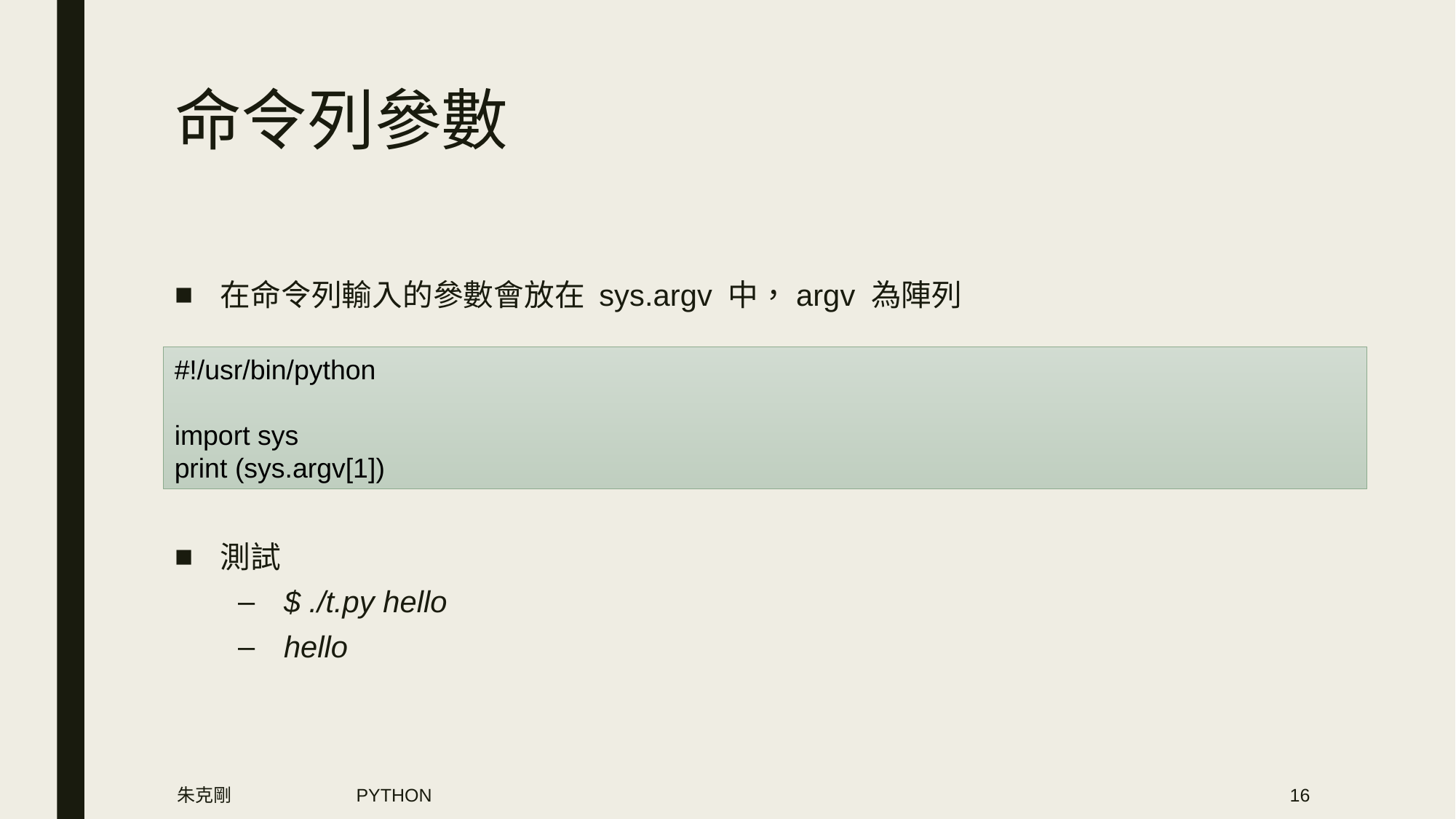

# 命令列參數
在命令列輸入的參數會放在 sys.argv 中，argv 為陣列

測試
$ ./t.py hello
hello
#!/usr/bin/python

import sys
print (sys.argv[1])
朱克剛
PYTHON
16